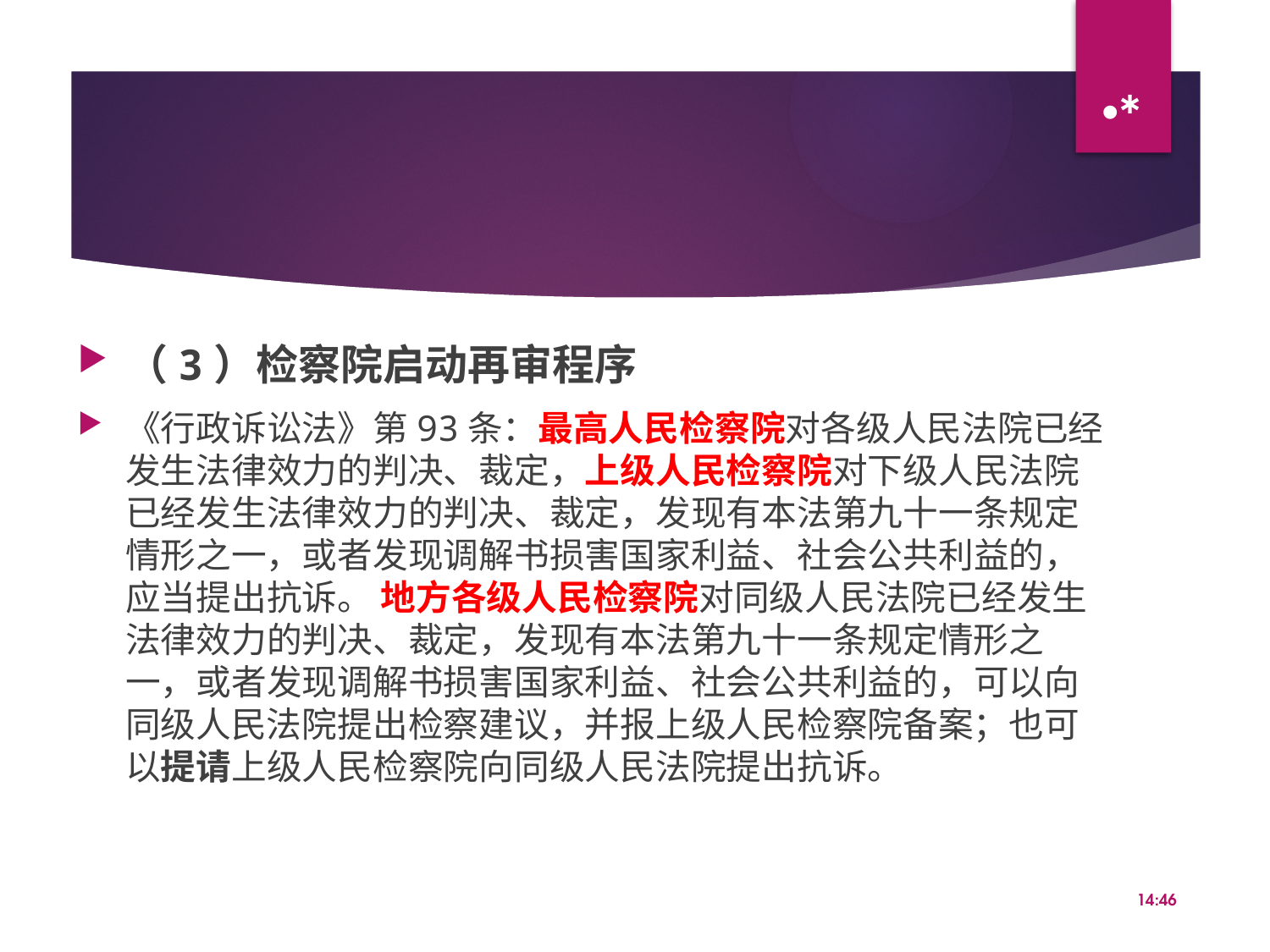

*
#
（3）检察院启动再审程序
《行政诉讼法》第93条：最高人民检察院对各级人民法院已经发生法律效力的判决、裁定，上级人民检察院对下级人民法院已经发生法律效力的判决、裁定，发现有本法第九十一条规定情形之一，或者发现调解书损害国家利益、社会公共利益的，应当提出抗诉。 地方各级人民检察院对同级人民法院已经发生法律效力的判决、裁定，发现有本法第九十一条规定情形之一，或者发现调解书损害国家利益、社会公共利益的，可以向同级人民法院提出检察建议，并报上级人民检察院备案；也可以提请上级人民检察院向同级人民法院提出抗诉。
14:46